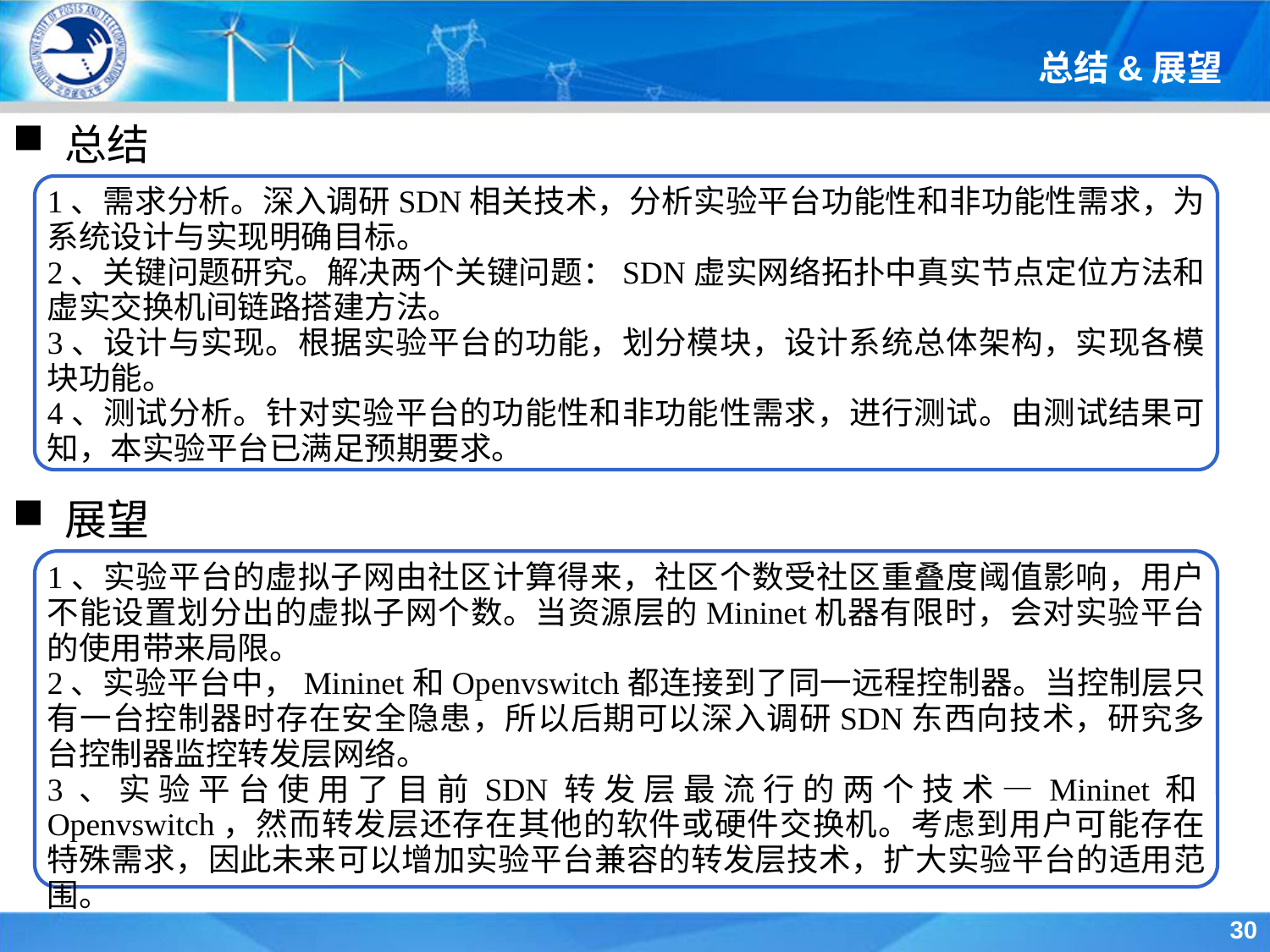

总结&展望
 总结

1、需求分析。深入调研SDN相关技术，分析实验平台功能性和非功能性需求，为系统设计与实现明确目标。
2、关键问题研究。解决两个关键问题：SDN虚实网络拓扑中真实节点定位方法和虚实交换机间链路搭建方法。
3、设计与实现。根据实验平台的功能，划分模块，设计系统总体架构，实现各模块功能。
4、测试分析。针对实验平台的功能性和非功能性需求，进行测试。由测试结果可知，本实验平台已满足预期要求。
 展望

1、实验平台的虚拟子网由社区计算得来，社区个数受社区重叠度阈值影响，用户不能设置划分出的虚拟子网个数。当资源层的Mininet机器有限时，会对实验平台的使用带来局限。
2、实验平台中，Mininet和Openvswitch都连接到了同一远程控制器。当控制层只有一台控制器时存在安全隐患，所以后期可以深入调研SDN东西向技术，研究多台控制器监控转发层网络。
3、实验平台使用了目前SDN转发层最流行的两个技术—Mininet和Openvswitch，然而转发层还存在其他的软件或硬件交换机。考虑到用户可能存在特殊需求，因此未来可以增加实验平台兼容的转发层技术，扩大实验平台的适用范围。